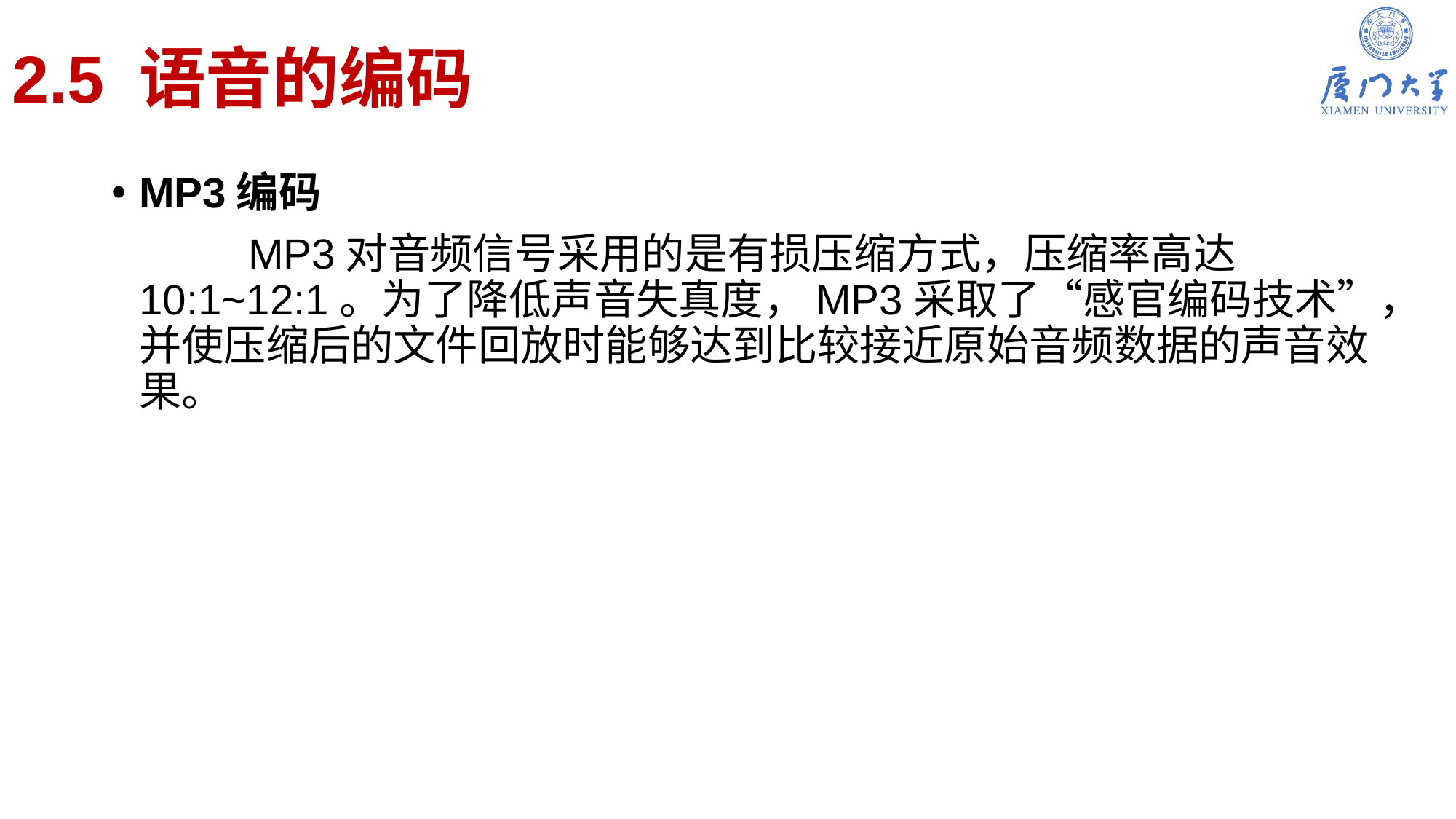

# 2.5 语音的编码
MP3编码
		MP3对音频信号采用的是有损压缩方式，压缩率高达10:1~12:1。为了降低声音失真度，MP3采取了“感官编码技术”，并使压缩后的文件回放时能够达到比较接近原始音频数据的声音效果。